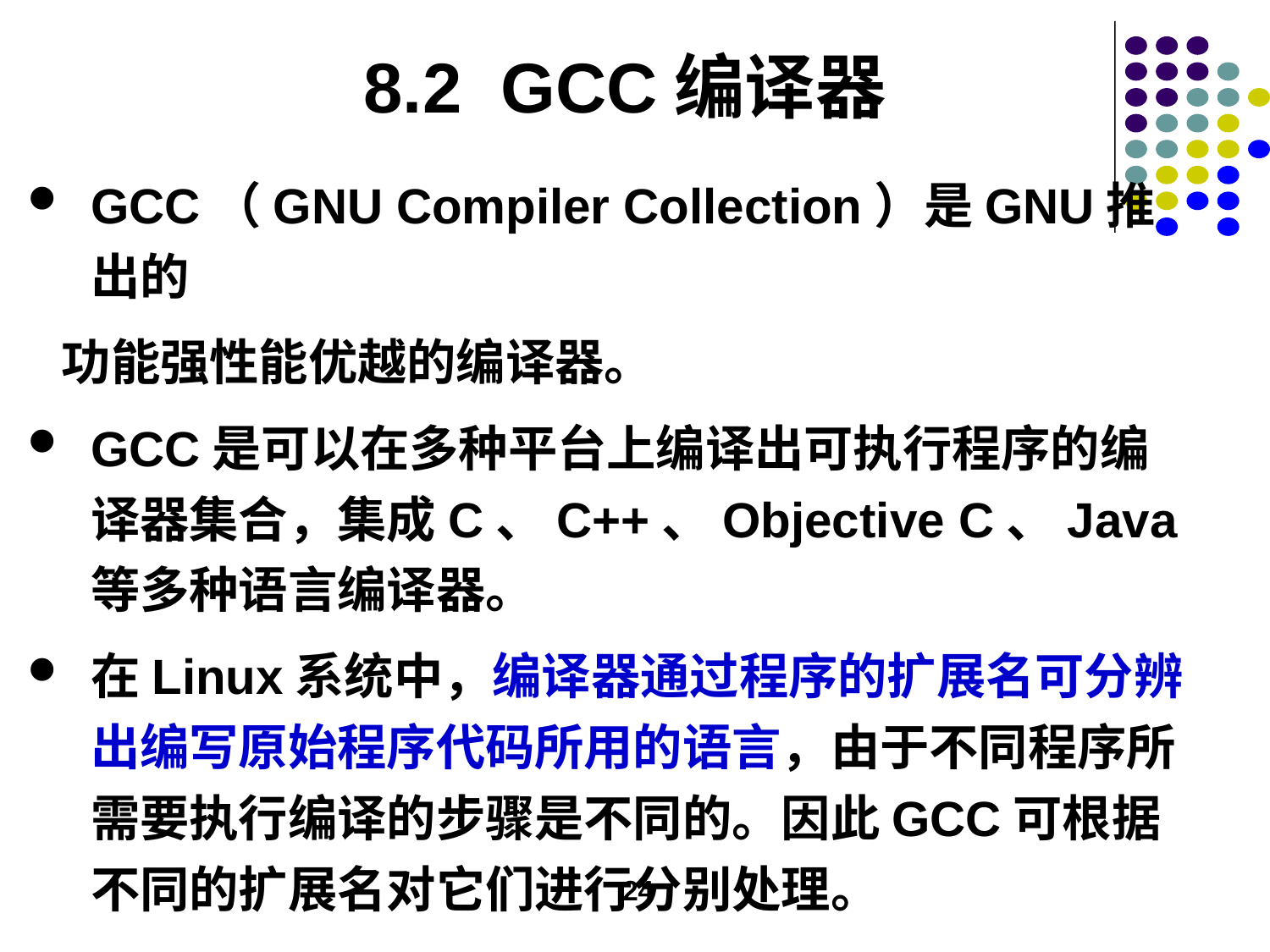

8.2  GCC编译器
GCC（GNU Compiler Collection）是GNU推出的
  功能强性能优越的编译器。
GCC是可以在多种平台上编译出可执行程序的编译器集合，集成C、C++、Objective C、Java等多种语言编译器。
在Linux系统中，编译器通过程序的扩展名可分辨出编写原始程序代码所用的语言，由于不同程序所需要执行编译的步骤是不同的。因此GCC可根据不同的扩展名对它们进行分别处理。
24